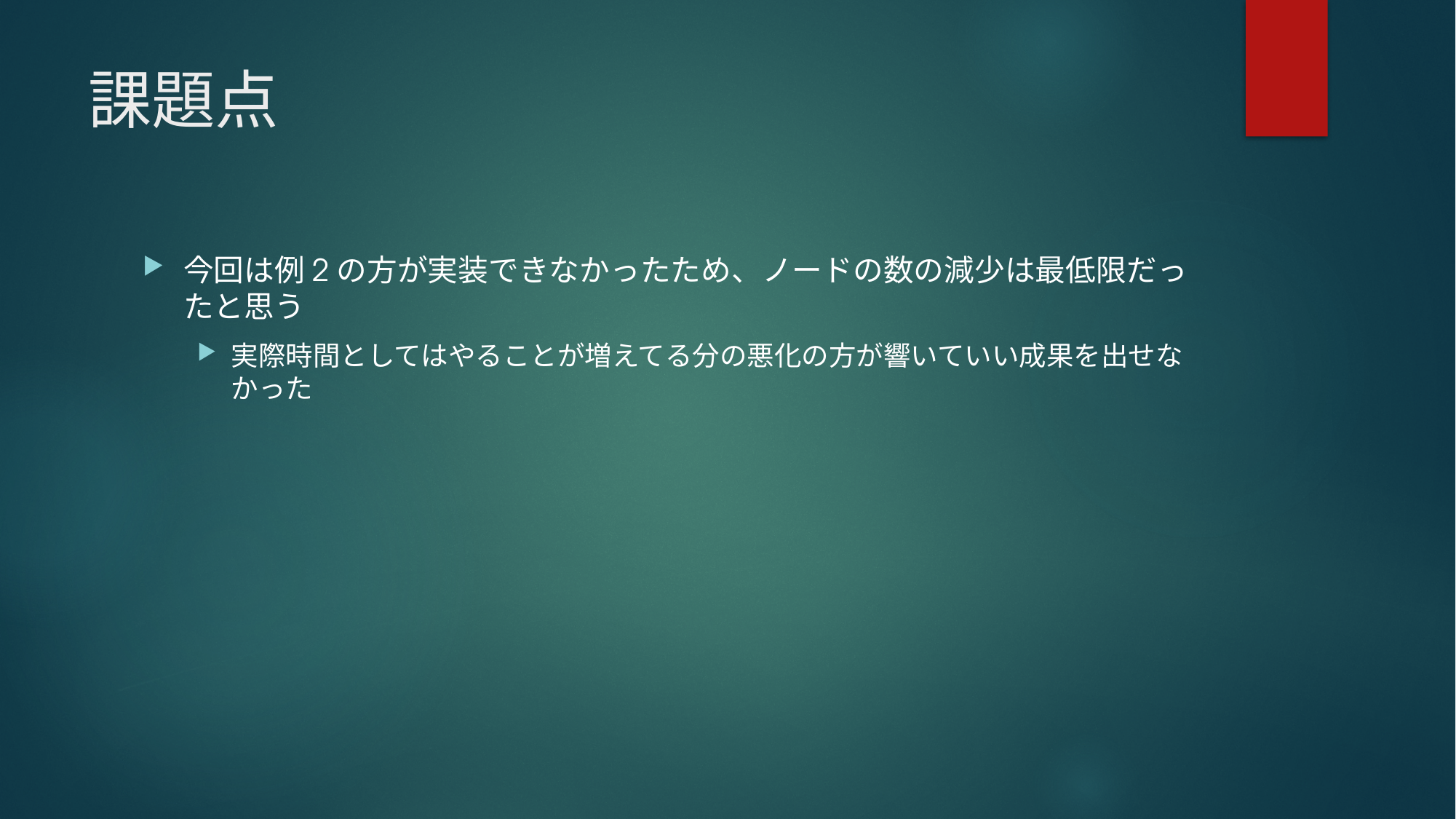

# 課題点
今回は例2の方が実装できなかったため、ノードの数の減少は最低限だったと思う
実際時間としてはやることが増えてる分の悪化の方が響いていい成果を出せなかった